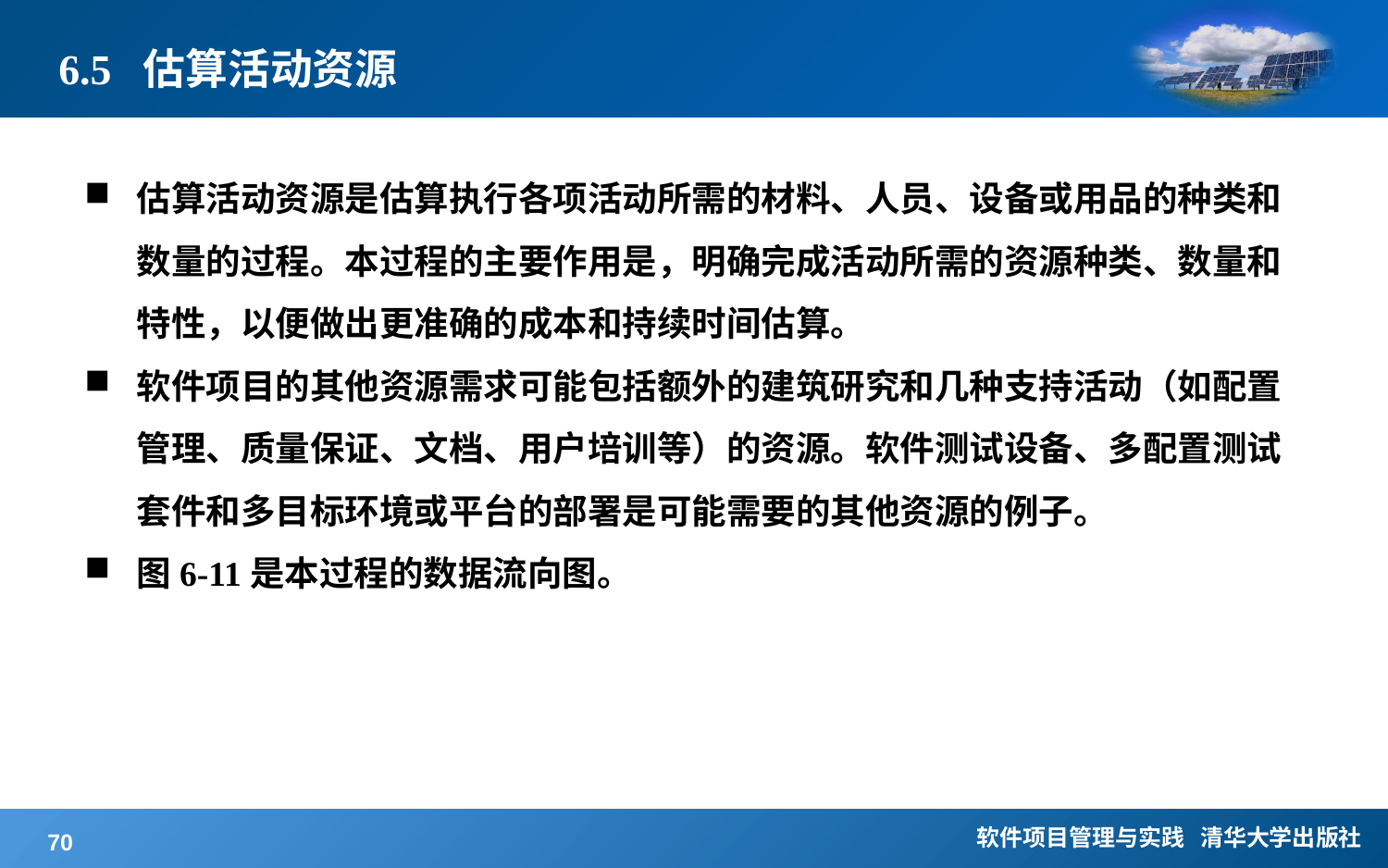

# 6.5  估算活动资源
估算活动资源是估算执行各项活动所需的材料、人员、设备或用品的种类和数量的过程。本过程的主要作用是，明确完成活动所需的资源种类、数量和特性，以便做出更准确的成本和持续时间估算。
软件项目的其他资源需求可能包括额外的建筑研究和几种支持活动（如配置管理、质量保证、文档、用户培训等）的资源。软件测试设备、多配置测试套件和多目标环境或平台的部署是可能需要的其他资源的例子。
图6-11是本过程的数据流向图。